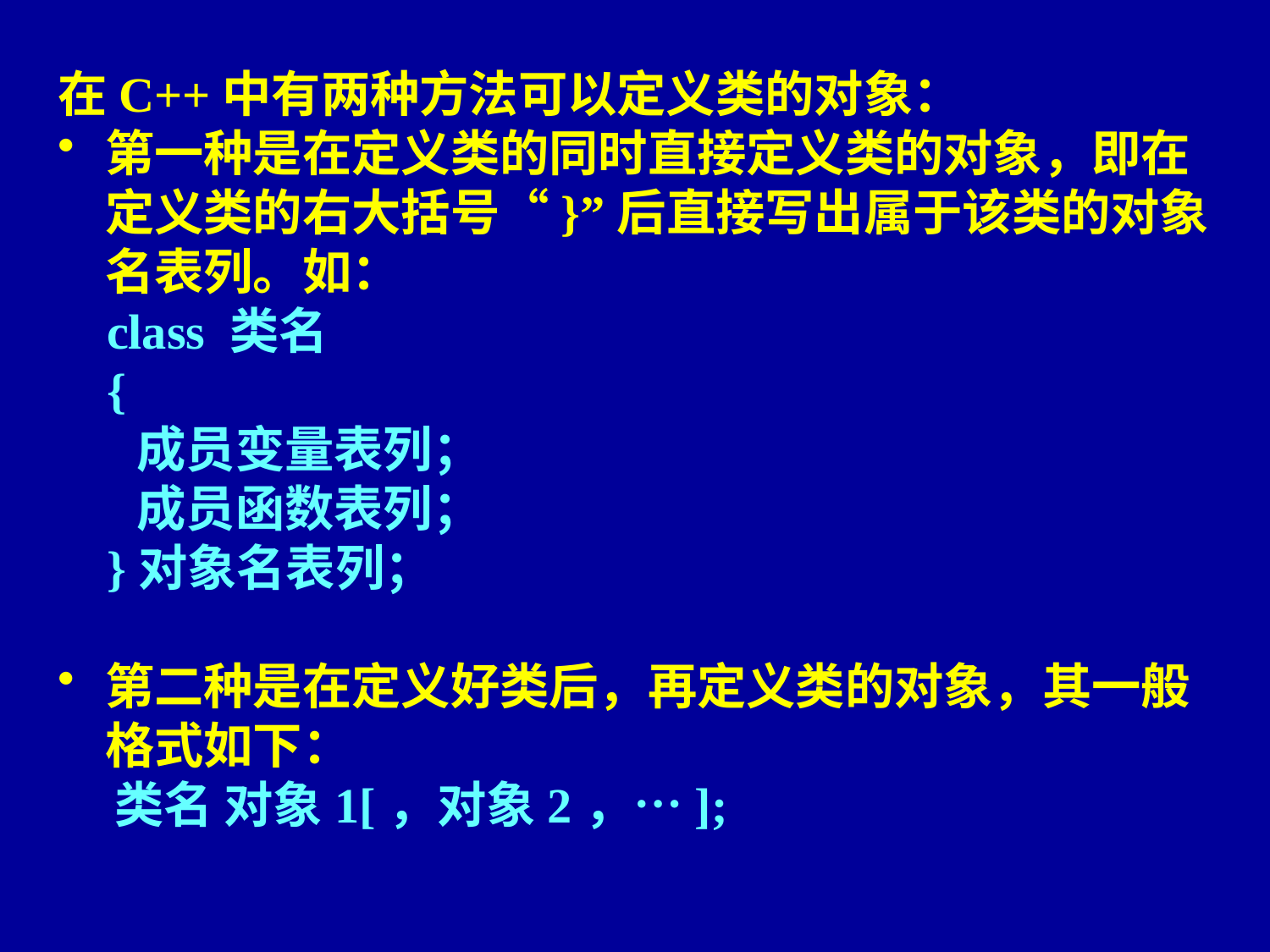

在C++中有两种方法可以定义类的对象：
第一种是在定义类的同时直接定义类的对象，即在定义类的右大括号“}”后直接写出属于该类的对象名表列。如：
    class 类名
    {
      成员变量表列；
      成员函数表列；
    }对象名表列；

第二种是在定义好类后，再定义类的对象，其一般格式如下：
    类名 对象1[，对象2，…];